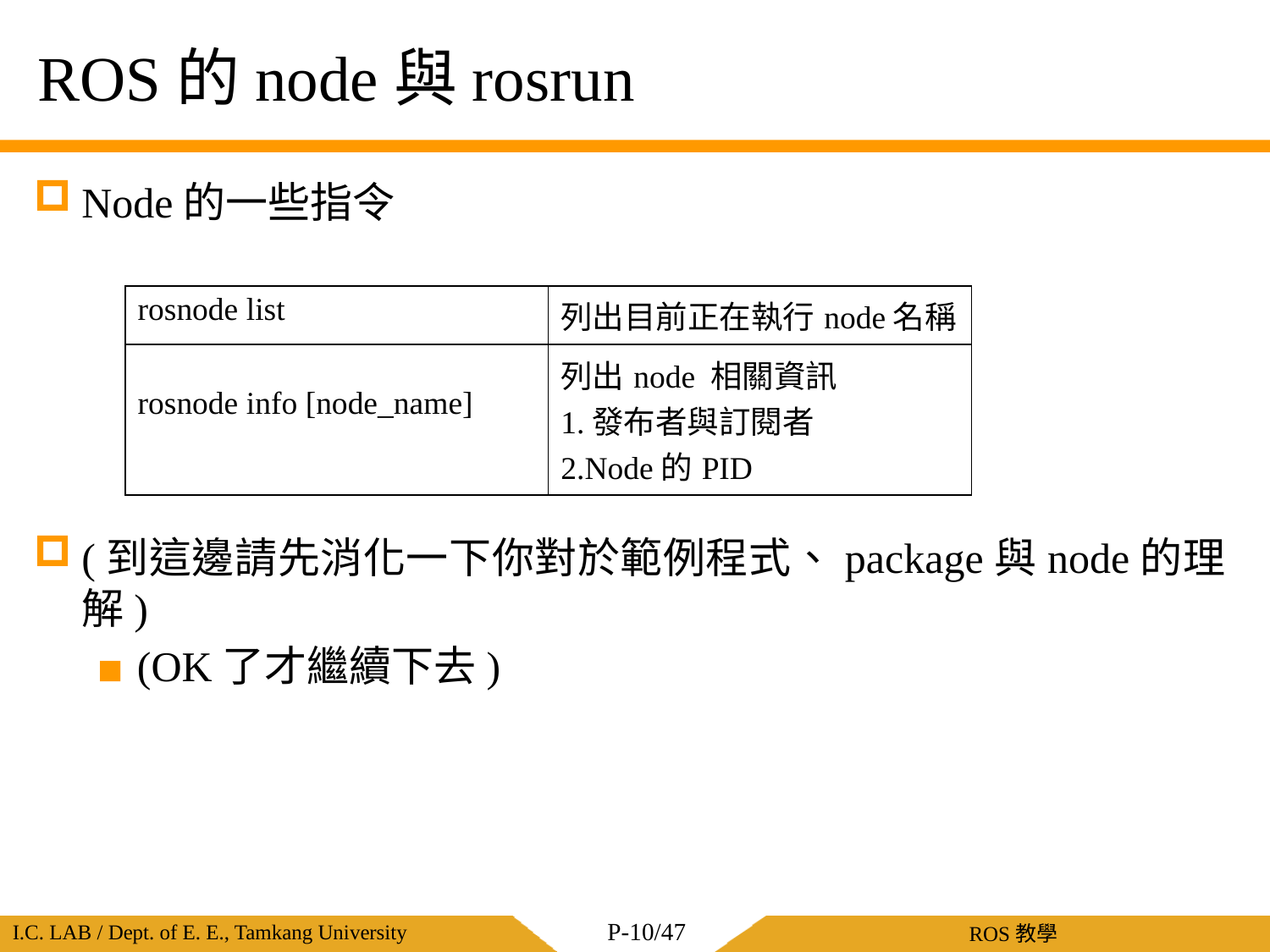

# ROS的node與rosrun
Node的一些指令

(到這邊請先消化一下你對於範例程式、package與node的理解)
(OK了才繼續下去)

| rosnode list | 列出目前正在執行node名稱 |
| --- | --- |
| rosnode info [node\_name] | 列出node 相關資訊 1.發布者與訂閱者 2.Node的PID |